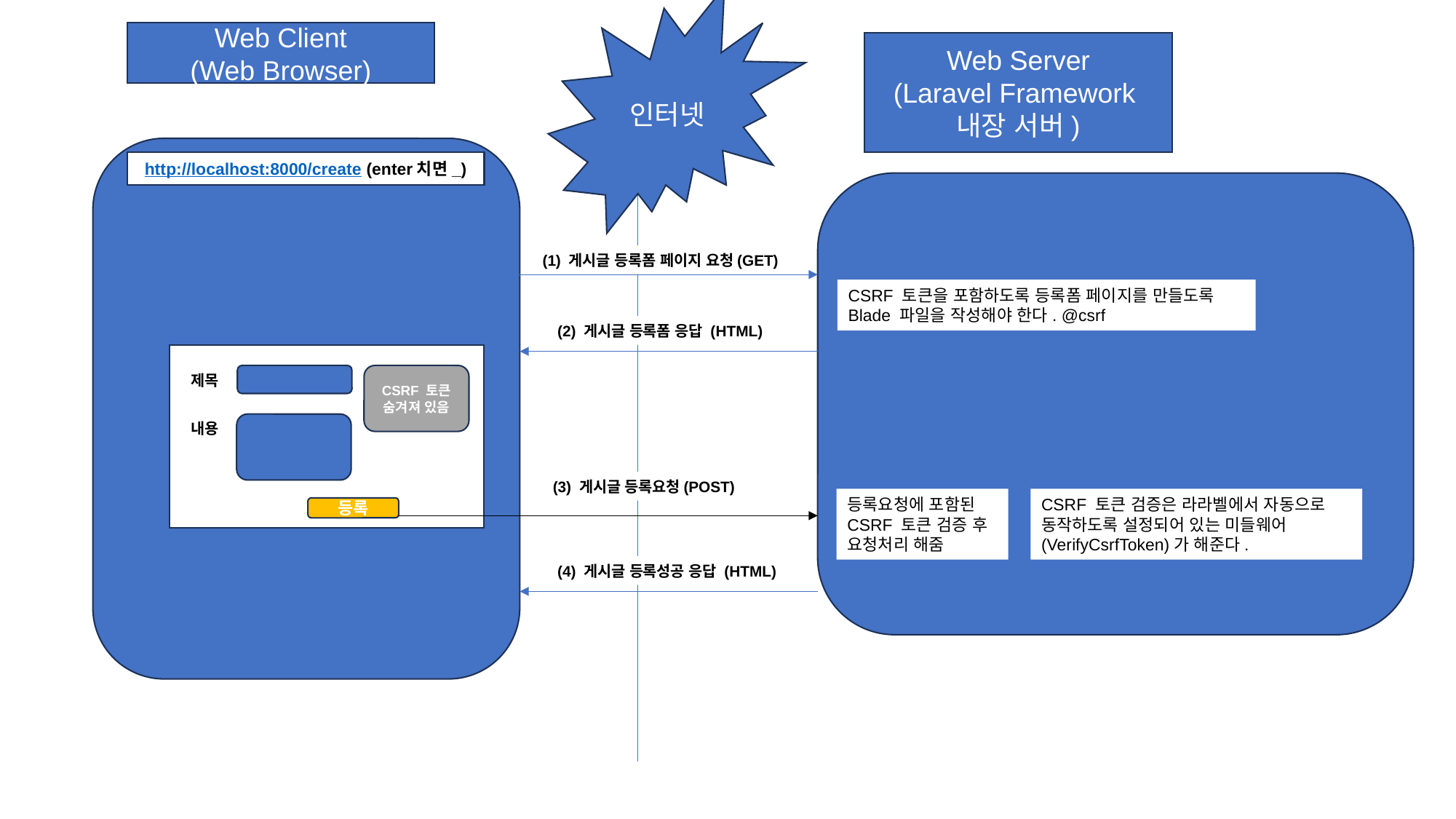

인터넷
Web Client
(Web Browser)
Web Server
(Laravel Framework
내장 서버)

http://localhost:8000/create (enter치면_)

(1) 게시글 등록폼 페이지 요청(GET)
CSRF 토큰을 포함하도록 등록폼 페이지를 만들도록
Blade 파일을 작성해야 한다. @csrf
(2) 게시글 등록폼 응답 (HTML)

제목

CSRF 토큰 숨겨져 있음
내용

(3) 게시글 등록요청(POST)
등록요청에 포함된 CSRF 토큰 검증 후 요청처리 해줌
CSRF 토큰 검증은 라라벨에서 자동으로 동작하도록 설정되어 있는 미들웨어(VerifyCsrfToken)가 해준다.
등록
(4) 게시글 등록성공 응답 (HTML)